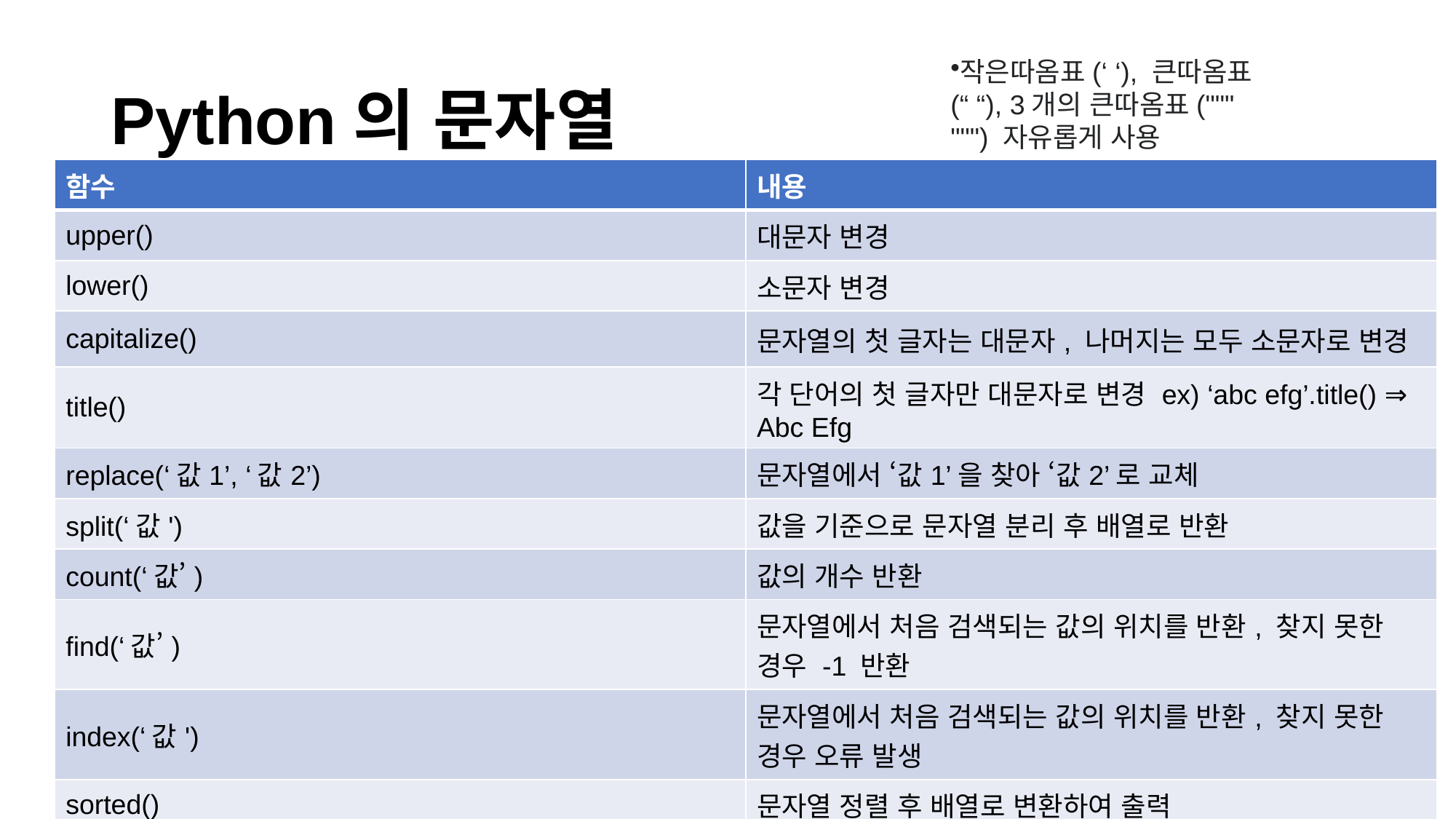

# Python의 문자열
작은따옴표(‘ ‘), 큰따옴표(“ “), 3개의 큰따옴표(""" """) 자유롭게 사용
| 함수 | 내용 |
| --- | --- |
| upper() | 대문자 변경 |
| lower() | 소문자 변경 |
| capitalize() | 문자열의 첫 글자는 대문자, 나머지는 모두 소문자로 변경 |
| title() | 각 단어의 첫 글자만 대문자로 변경 ex) ‘abc efg’.title() ⇒ Abc Efg |
| replace(‘값1’, ‘값2’) | 문자열에서 ‘값1’을 찾아 ‘값2’로 교체 |
| split(‘값') | 값을 기준으로 문자열 분리 후 배열로 반환 |
| count(‘값’) | 값의 개수 반환 |
| find(‘값’) | 문자열에서 처음 검색되는 값의 위치를 반환, 찾지 못한 경우 -1 반환 |
| index(‘값') | 문자열에서 처음 검색되는 값의 위치를 반환, 찾지 못한 경우 오류 발생 |
| sorted() | 문자열 정렬 후 배열로 변환하여 출력 |
| reversed() | 문자열을 역으로 정렬 후 배열로 변환하여 출력 |